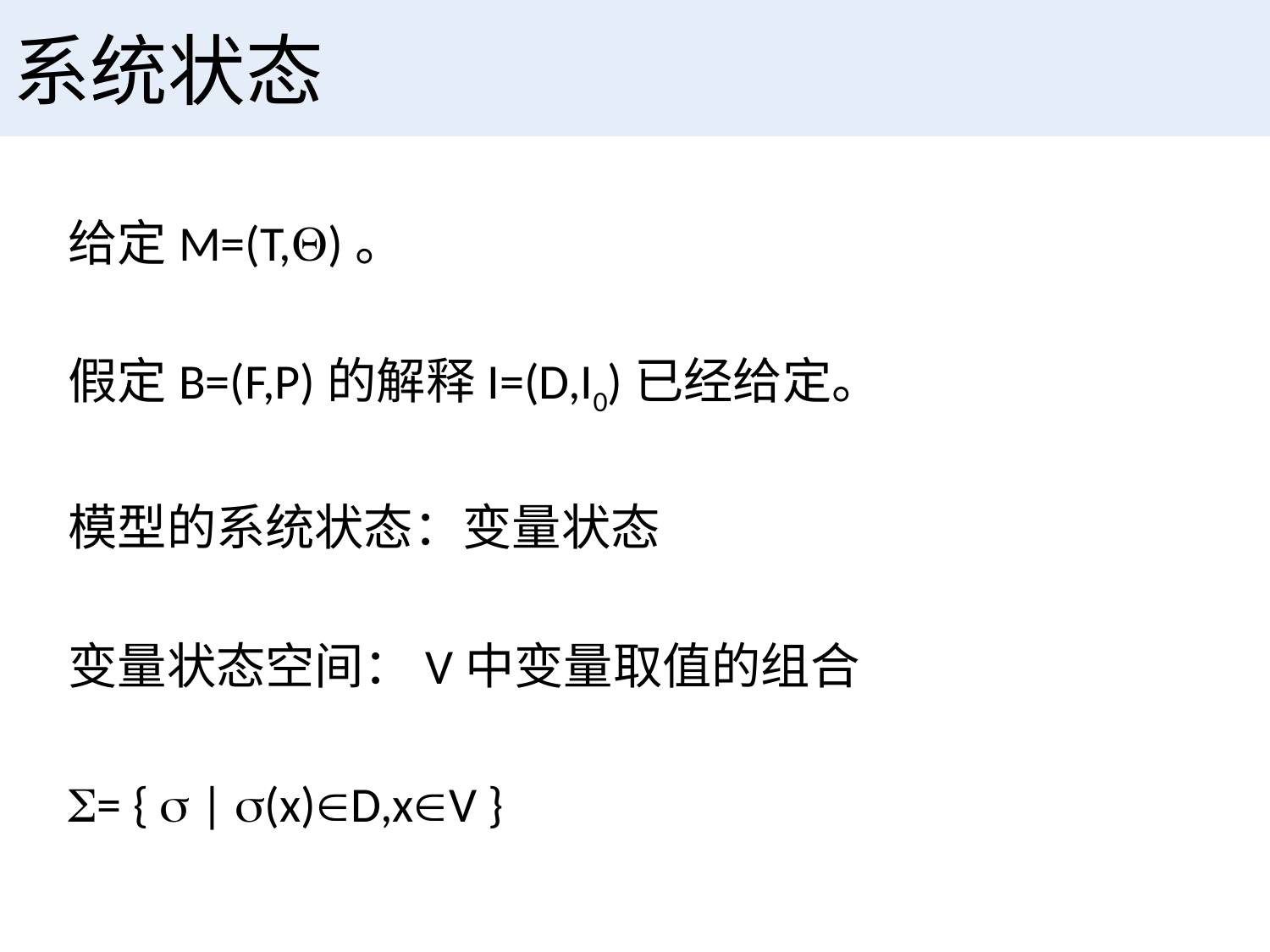

# 系统状态

给定M=(T,Θ)。

假定B=(F,P)的解释I=(D,I0)已经给定。

模型的系统状态：变量状态

变量状态空间：V中变量取值的组合

Σ= { σ | σ(x)∈D,x∈V }